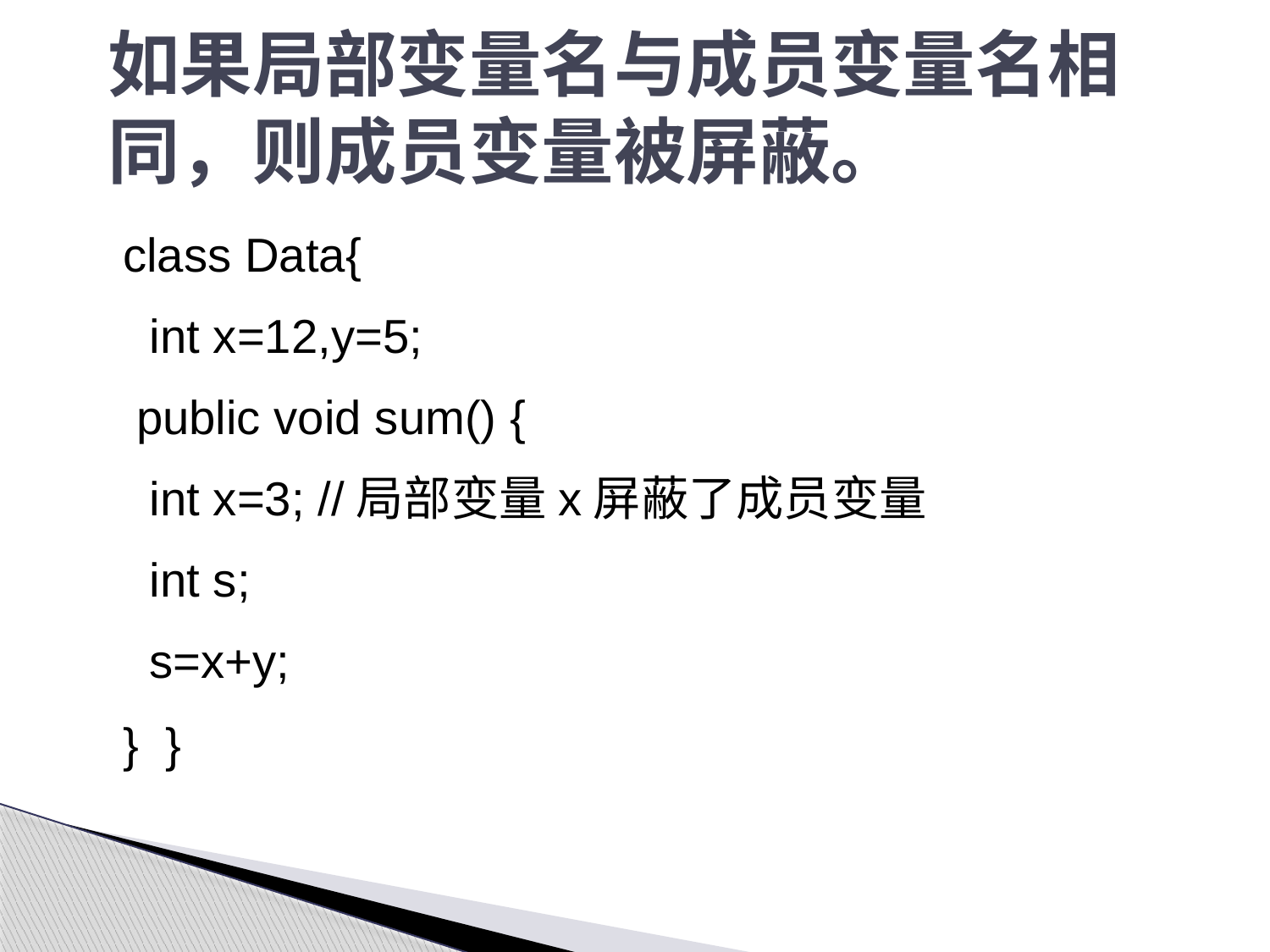

# 如果局部变量名与成员变量名相同，则成员变量被屏蔽。
class Data{
  int x=12,y=5;
 public void sum() {
  int x=3; //局部变量x屏蔽了成员变量
  int s;
  s=x+y;
}  }